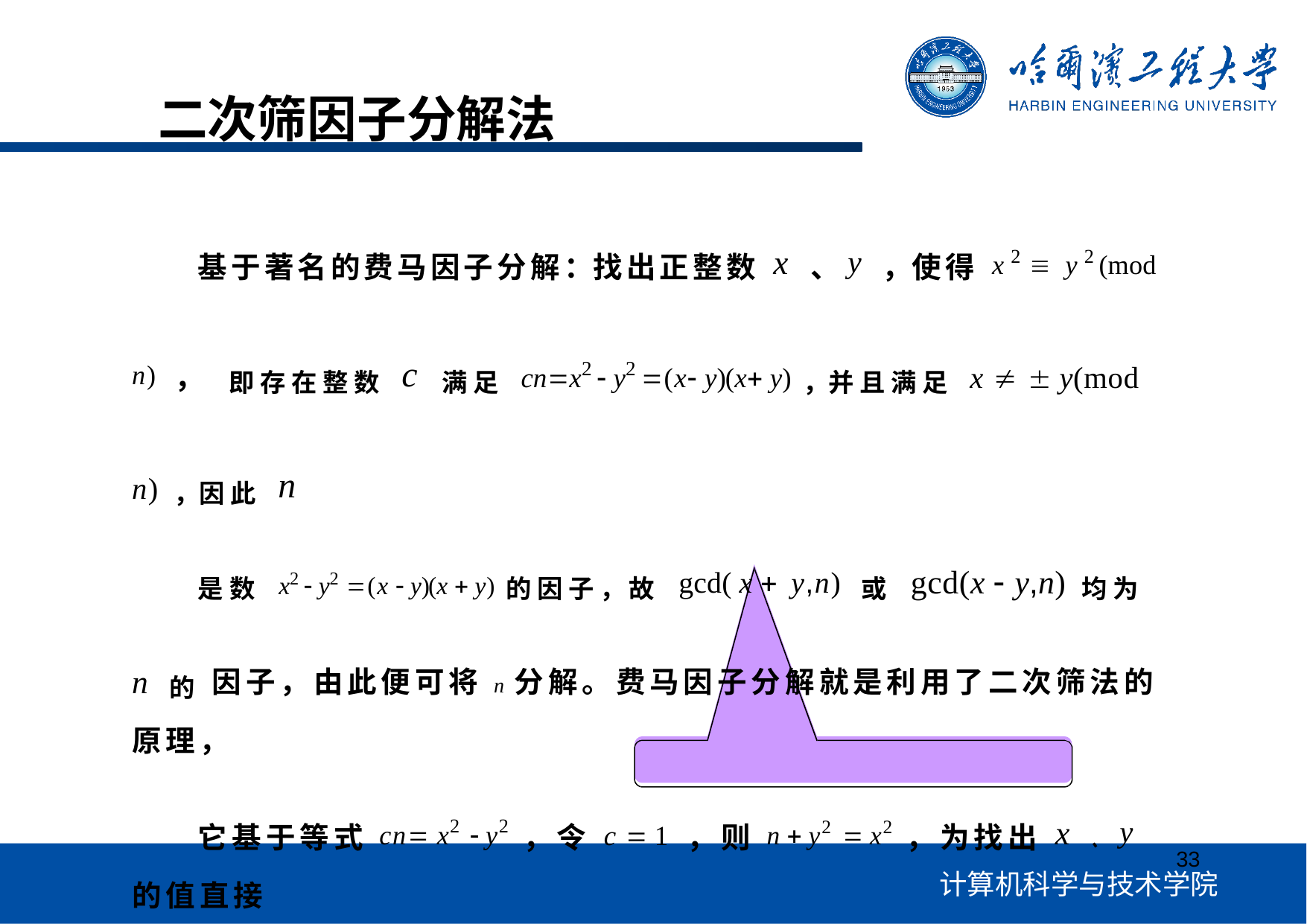

# 二次筛因子分解法
基于著名的费马因子分解：找出正整数 x 、y ，使得 x 2 ≡ y 2 (mod n) ，  即存在整数 c 满足cn=x2 − y2 =(x− y)(x+ y)，并且满足 x ≠ ± y(mod n) ，因此 n
是数x2 − y2 =(x − y)(x + y)的因子，故gcd( x + y,n) 或gcd(x − y,n) 均为 n 的 因子，由此便可将n 分解。费马因子分解就是利用了二次筛法的原理，
它基于等式cn= x2 − y2 ，令 c = 1 ，则n + y2 = x2 ，为找出 x 、y 的值直接
计算 n + 12   、 n + 22  、…、 n + k 2 直至 n + k 2 为完全平方数为止。如令
n = 295927，295927+32=295936=5442，因此可得因数分解 295927 = 5442-32
=(544+3)*(544-3)= 547×541。

用|p-q|/2步找到分解。

33